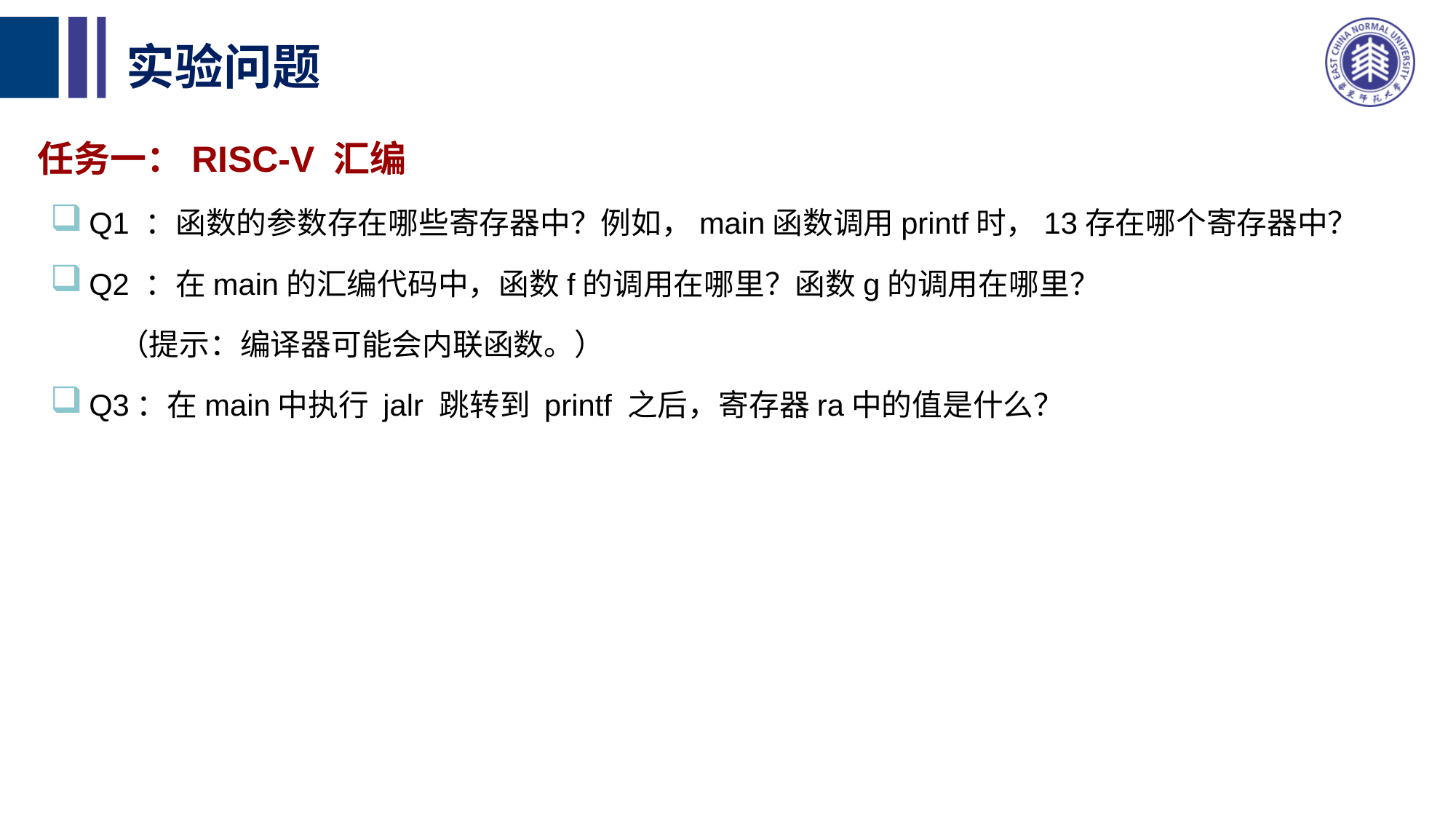

# 实验问题
任务一：RISC-V 汇编
Q1 ：函数的参数存在哪些寄存器中？例如，main函数调用printf时，13存在哪个寄存器中？
Q2 ：在main的汇编代码中，函数f的调用在哪里？函数g的调用在哪里？
           （提示：编译器可能会内联函数。）
Q3：在main中执行 jalr 跳转到 printf 之后，寄存器ra中的值是什么？